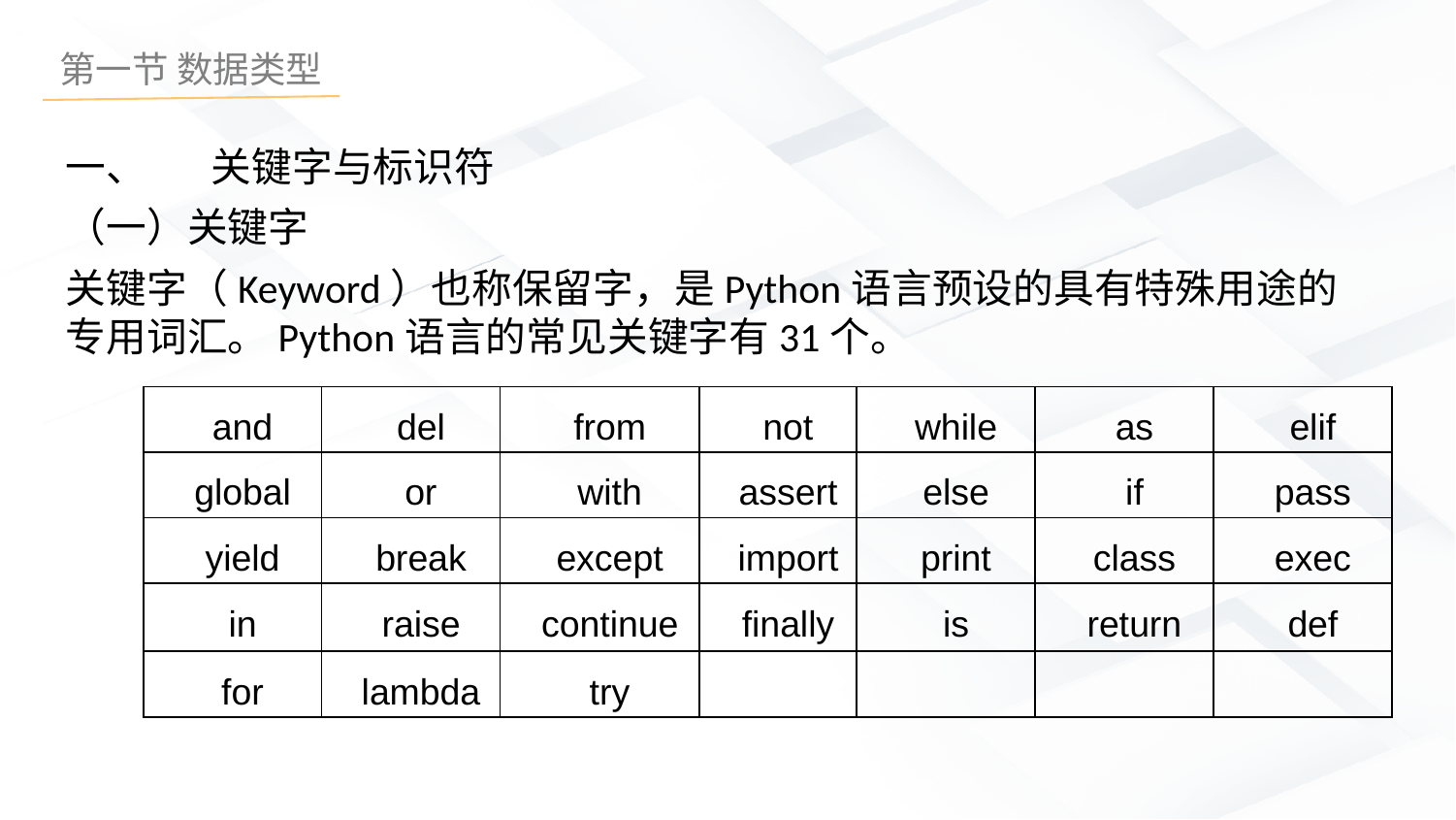

一、	关键字与标识符
（一）关键字
关键字（Keyword）也称保留字，是Python语言预设的具有特殊用途的专用词汇。Python语言的常见关键字有31个。

| and | del | from | not | while | as | elif |
| --- | --- | --- | --- | --- | --- | --- |
| global | or | with | assert | else | if | pass |
| yield | break | except | import | print | class | exec |
| in | raise | continue | finally | is | return | def |
| for | lambda | try |  |  |  |  |